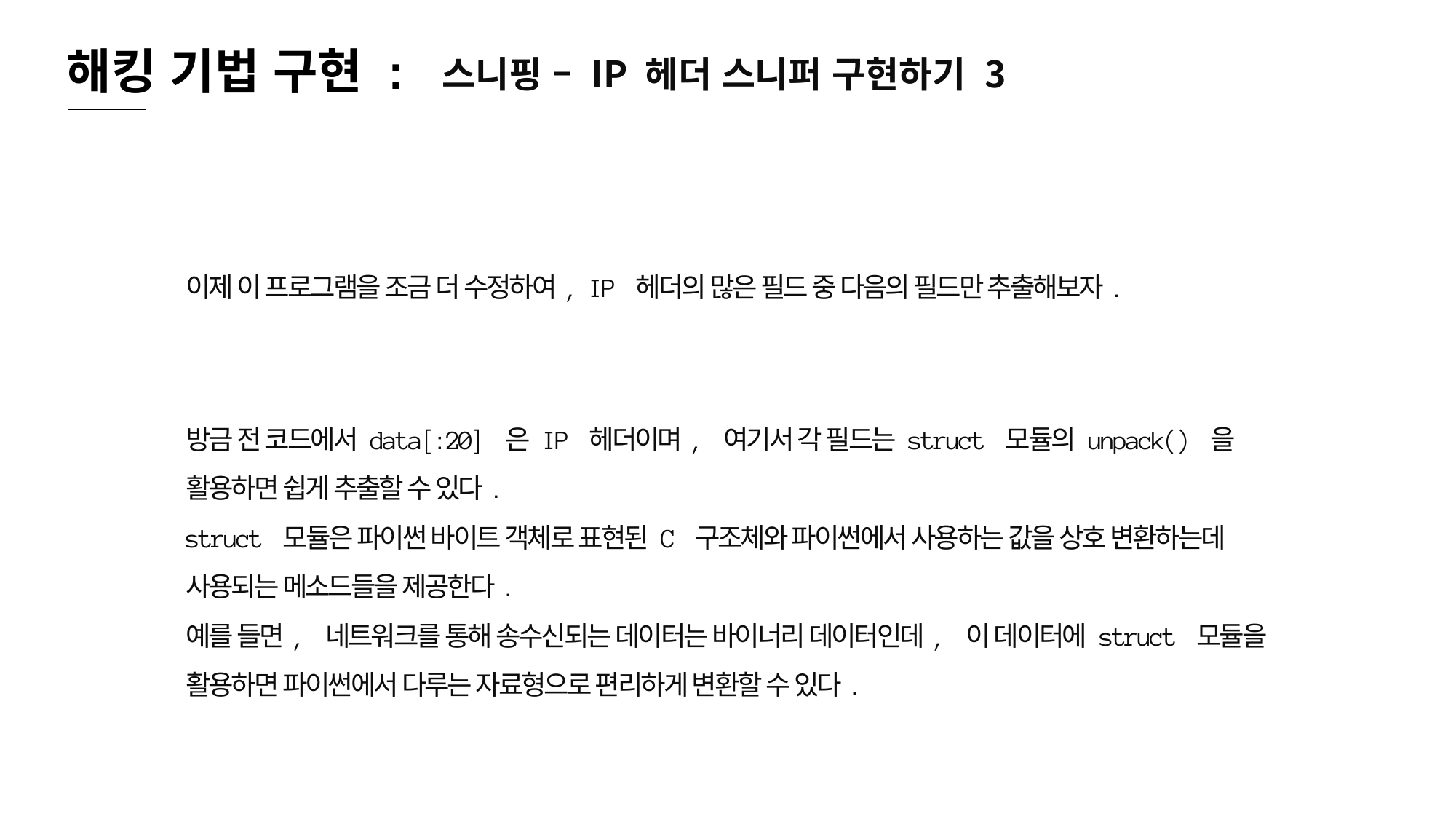

해킹 기법 구현 :
스니핑 – IP 헤더 스니퍼 구현하기 3
이제 이 프로그램을 조금 더 수정하여, IP 헤더의 많은 필드 중 다음의 필드만 추출해보자.
방금 전 코드에서 data[:20] 은 IP 헤더이며, 여기서 각 필드는 struct 모듈의 unpack() 을 활용하면 쉽게 추출할 수 있다.
struct 모듈은 파이썬 바이트 객체로 표현된 C 구조체와 파이썬에서 사용하는 값을 상호 변환하는데 사용되는 메소드들을 제공한다.
예를 들면, 네트워크를 통해 송수신되는 데이터는 바이너리 데이터인데, 이 데이터에 struct 모듈을 활용하면 파이썬에서 다루는 자료형으로 편리하게 변환할 수 있다.